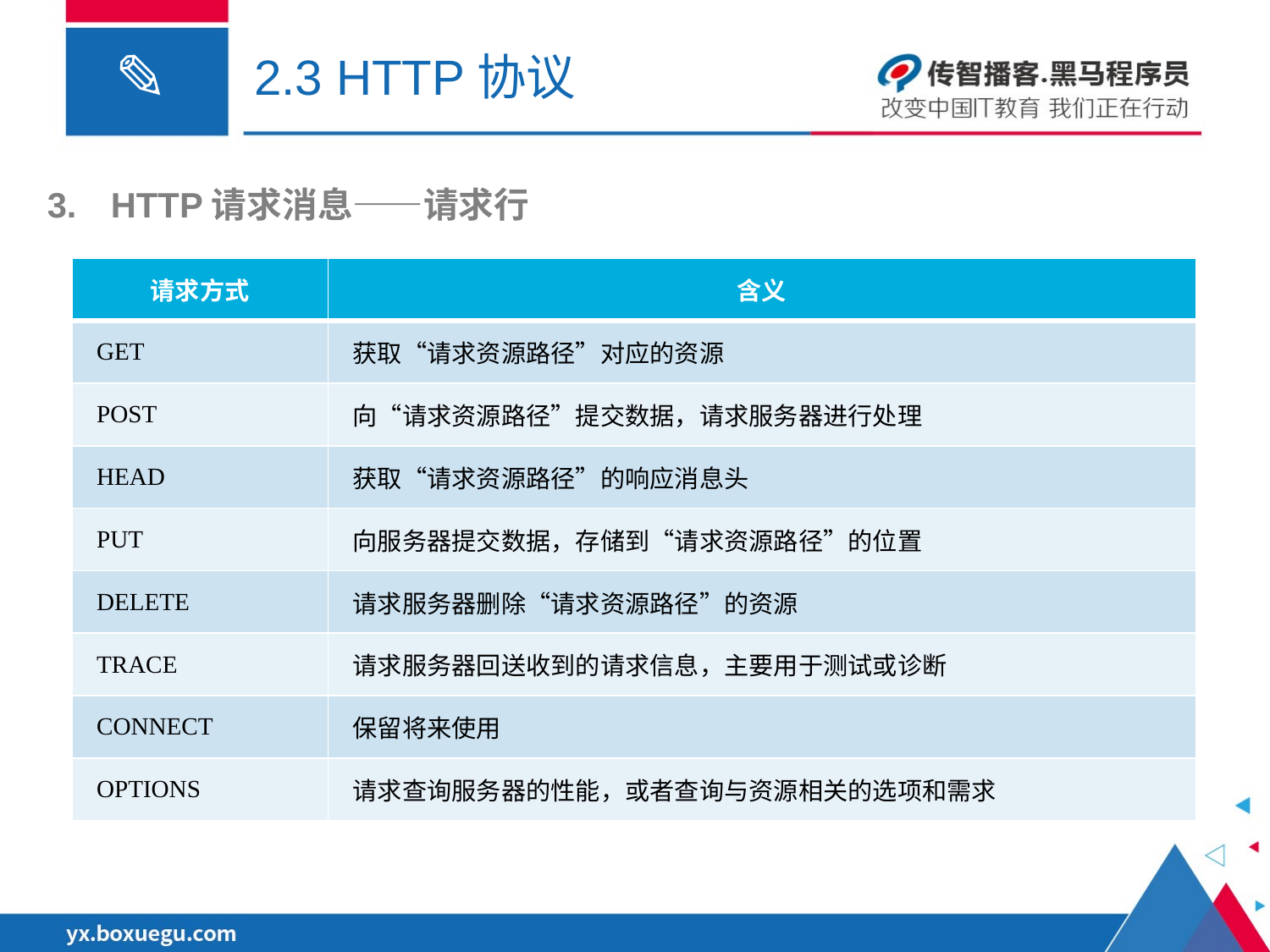

# 2.3 HTTP协议
HTTP请求消息——请求行
| 请求方式 | 含义 |
| --- | --- |
| GET | 获取“请求资源路径”对应的资源 |
| POST | 向“请求资源路径”提交数据，请求服务器进行处理 |
| HEAD | 获取“请求资源路径”的响应消息头 |
| PUT | 向服务器提交数据，存储到“请求资源路径”的位置 |
| DELETE | 请求服务器删除“请求资源路径”的资源 |
| TRACE | 请求服务器回送收到的请求信息，主要用于测试或诊断 |
| CONNECT | 保留将来使用 |
| OPTIONS | 请求查询服务器的性能，或者查询与资源相关的选项和需求 |